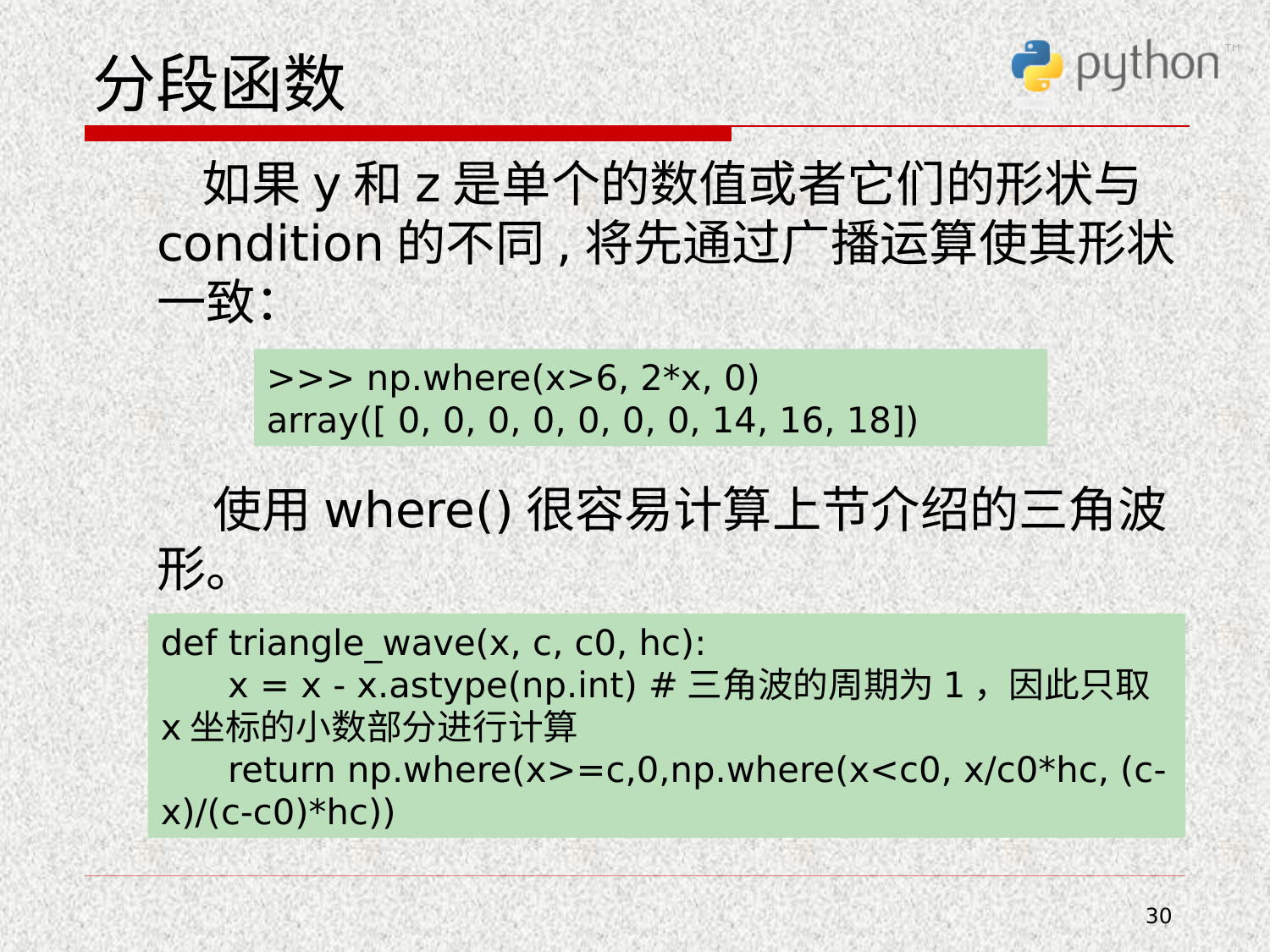

# 分段函数
         如果y和z是单个的数值或者它们的形状与condition的不同,将先通过广播运算使其形状一致：

          使用where()很容易计算上节介绍的三角波形。

>>> np.where(x>6, 2*x, 0)
array([ 0, 0, 0, 0, 0, 0, 0, 14, 16, 18])
def triangle_wave(x, c, c0, hc):
      x = x - x.astype(np.int) #三角波的周期为1，因此只取x坐标的小数部分进行计算
      return np.where(x>=c,0,np.where(x<c0, x/c0*hc, (c-x)/(c-c0)*hc))
30